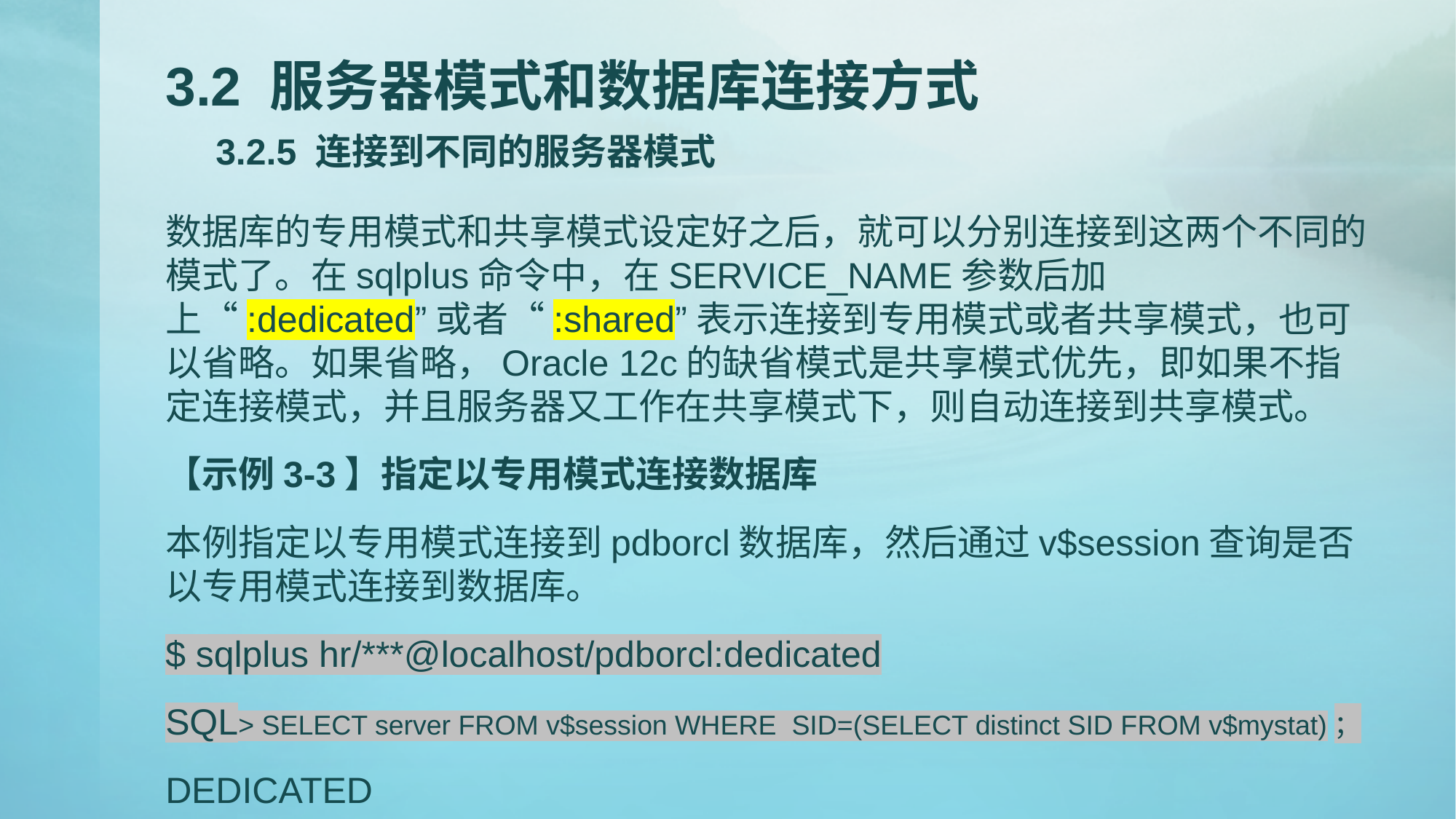

# 3.2 服务器模式和数据库连接方式 3.2.5 连接到不同的服务器模式
数据库的专用模式和共享模式设定好之后，就可以分别连接到这两个不同的模式了。在sqlplus命令中，在SERVICE_NAME参数后加上“:dedicated”或者“:shared”表示连接到专用模式或者共享模式，也可以省略。如果省略，Oracle 12c的缺省模式是共享模式优先，即如果不指定连接模式，并且服务器又工作在共享模式下，则自动连接到共享模式。
【示例3-3】指定以专用模式连接数据库
本例指定以专用模式连接到pdborcl数据库，然后通过v$session查询是否以专用模式连接到数据库。
$ sqlplus hr/***@localhost/pdborcl:dedicated
SQL> SELECT server FROM v$session WHERE  SID=(SELECT distinct SID FROM v$mystat)；
DEDICATED